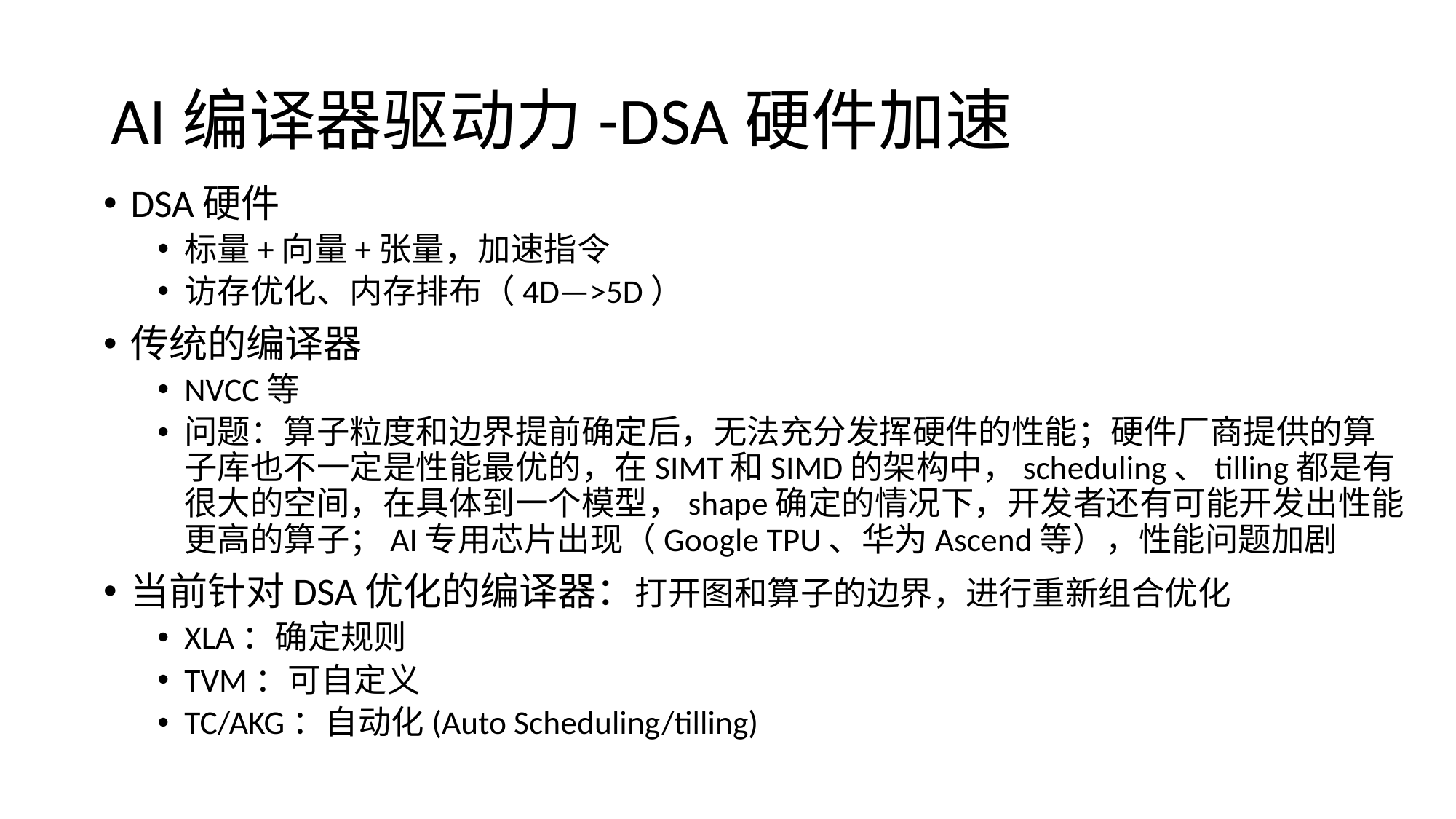

# AI编译器驱动力-DSA硬件加速
DSA硬件
标量+向量+张量，加速指令
访存优化、内存排布（4D—>5D）
传统的编译器
NVCC等
问题：算子粒度和边界提前确定后，无法充分发挥硬件的性能；硬件厂商提供的算子库也不一定是性能最优的，在SIMT和SIMD的架构中，scheduling、tilling都是有很大的空间，在具体到一个模型，shape确定的情况下，开发者还有可能开发出性能更高的算子；AI专用芯片出现（Google TPU、华为Ascend等），性能问题加剧
当前针对DSA优化的编译器：打开图和算子的边界，进行重新组合优化
XLA：确定规则
TVM：可自定义
TC/AKG：自动化(Auto Scheduling/tilling)